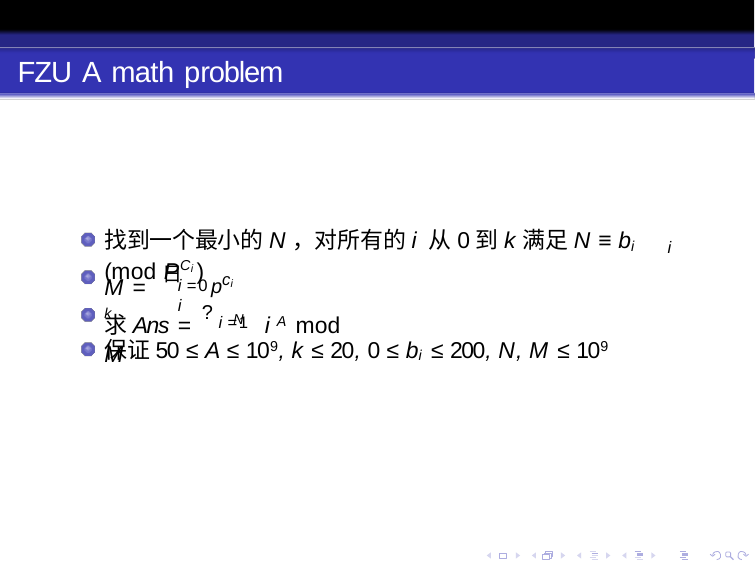

# FZU A math problem

找到一个最小的N，对所有的i 从0到k满足N ≡ bi   (mod PCi )
i
pci
M = 日k
i =0    i
求Ans = ?N    i A  mod M
i =1
保证50 ≤ A ≤ 109, k ≤ 20, 0 ≤ bi  ≤ 200, N, M ≤ 109